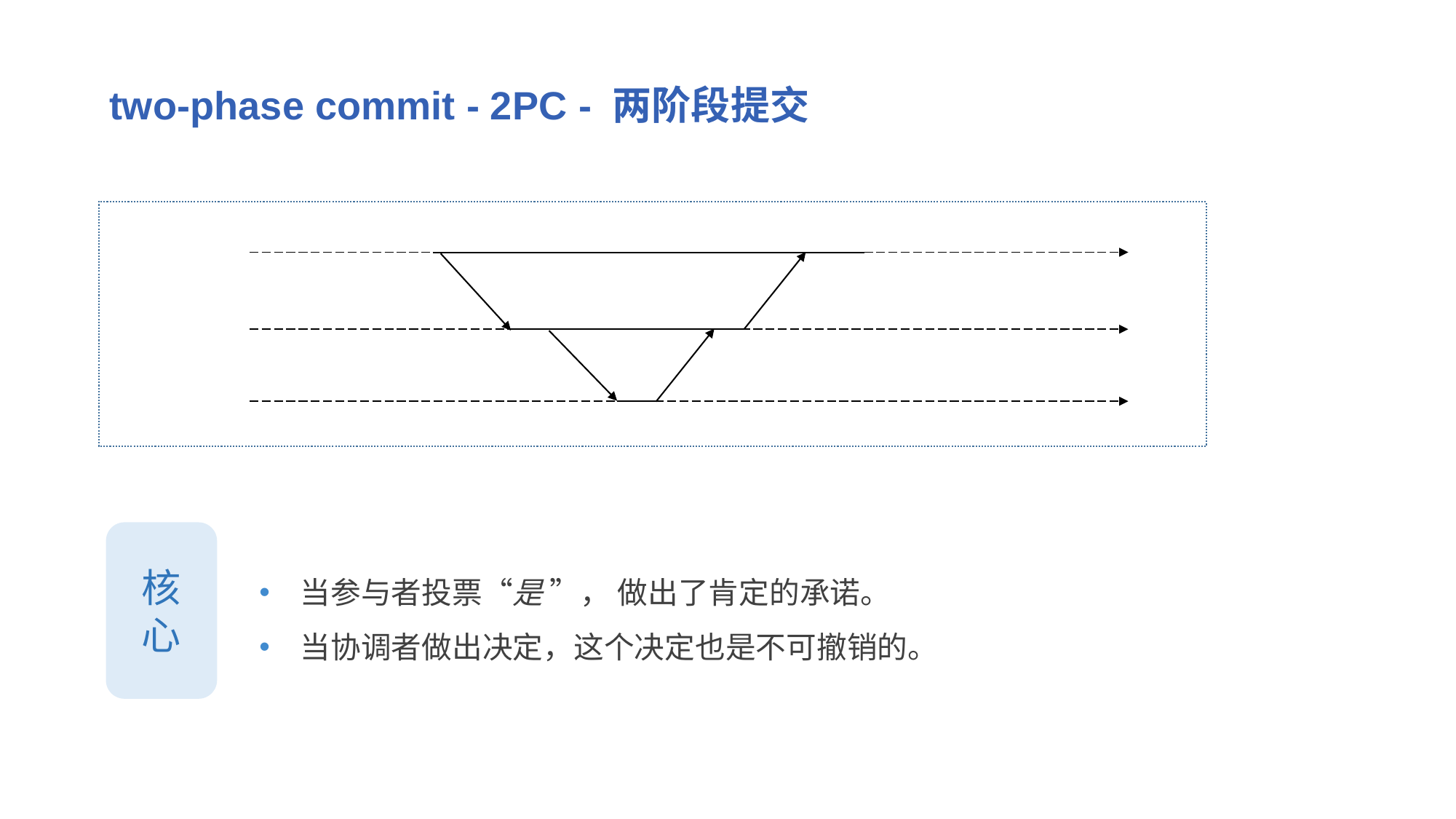

two-phase commit - 2PC - 两阶段提交

核心是指 2PC 的核心
核心
当参与者投票“是 ”， 做出了肯定的承诺。
当协调者做出决定，这个决定也是不可撤销的。